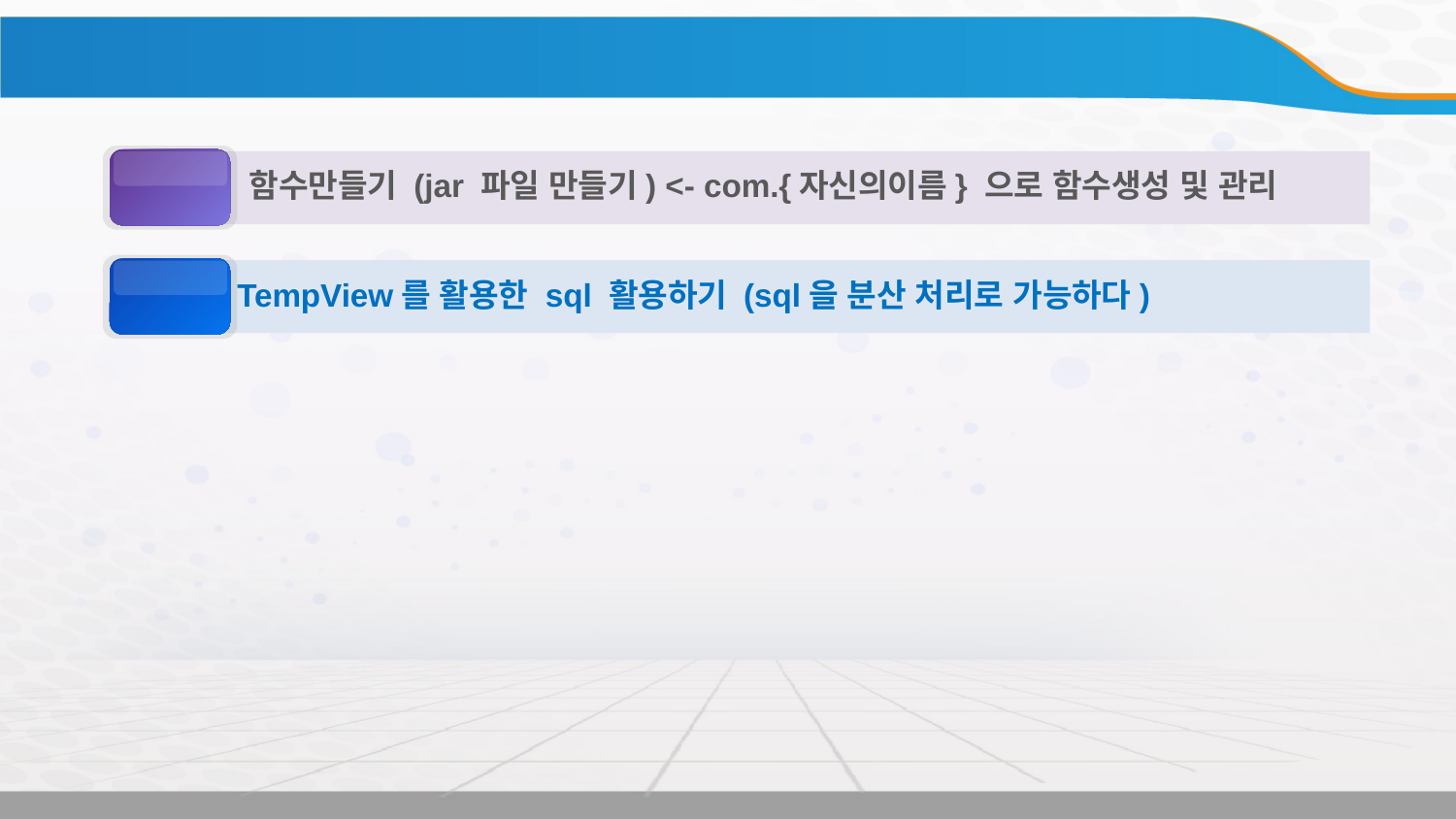

Review (RDB를 활용한 데이터환경 구성 및 데이터 로딩)

1

함수만들기 (jar 파일 만들기) <- com.{자신의이름} 으로 함수생성 및 관리

2

TempView를 활용한 sql 활용하기 (sql을 분산 처리로 가능하다)